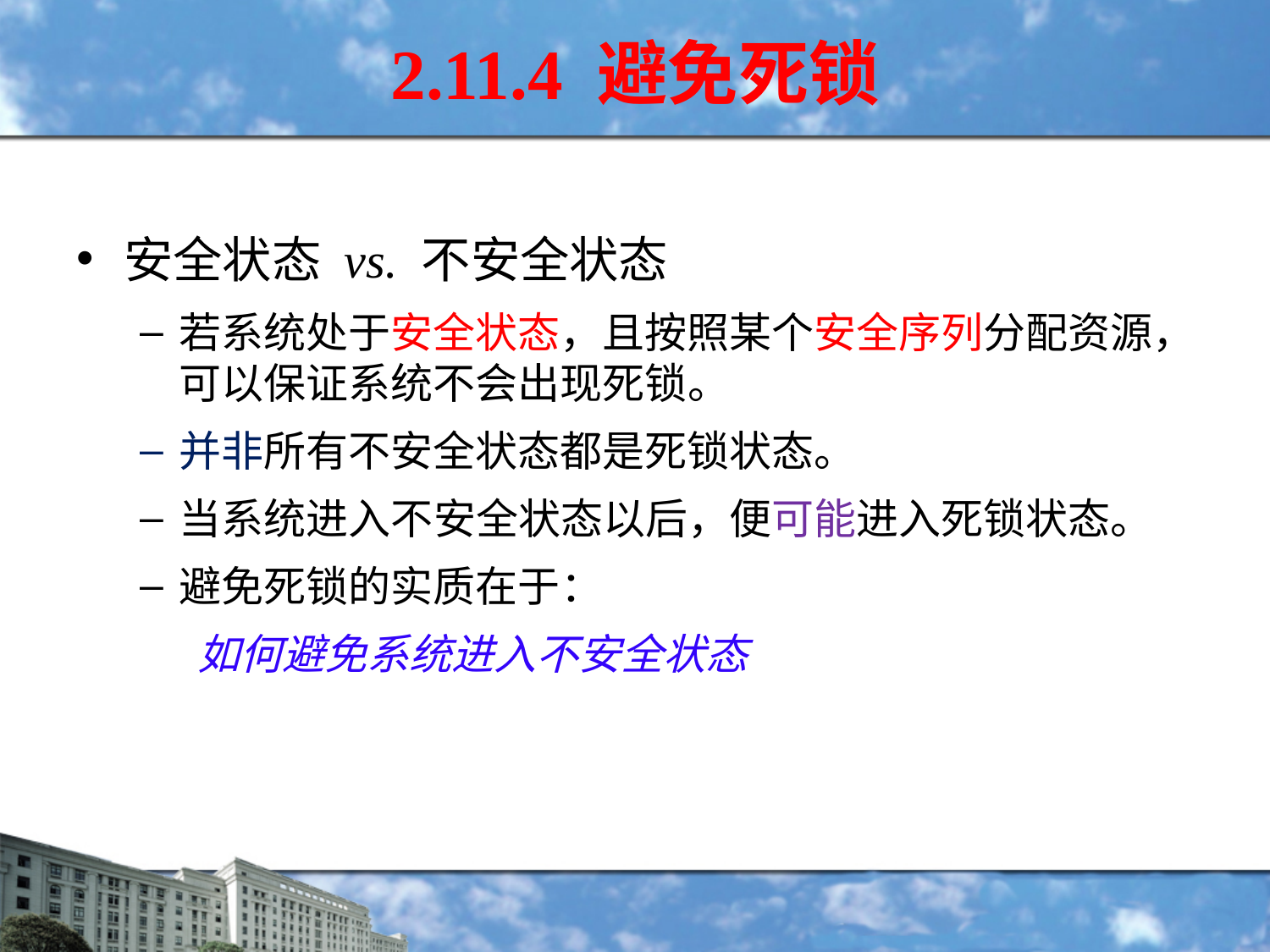

安全状态 vs. 不安全状态
若系统处于安全状态，且按照某个安全序列分配资源，可以保证系统不会出现死锁。
并非所有不安全状态都是死锁状态。
当系统进入不安全状态以后，便可能进入死锁状态。
避免死锁的实质在于：
     如何避免系统进入不安全状态

2.11.4 避免死锁